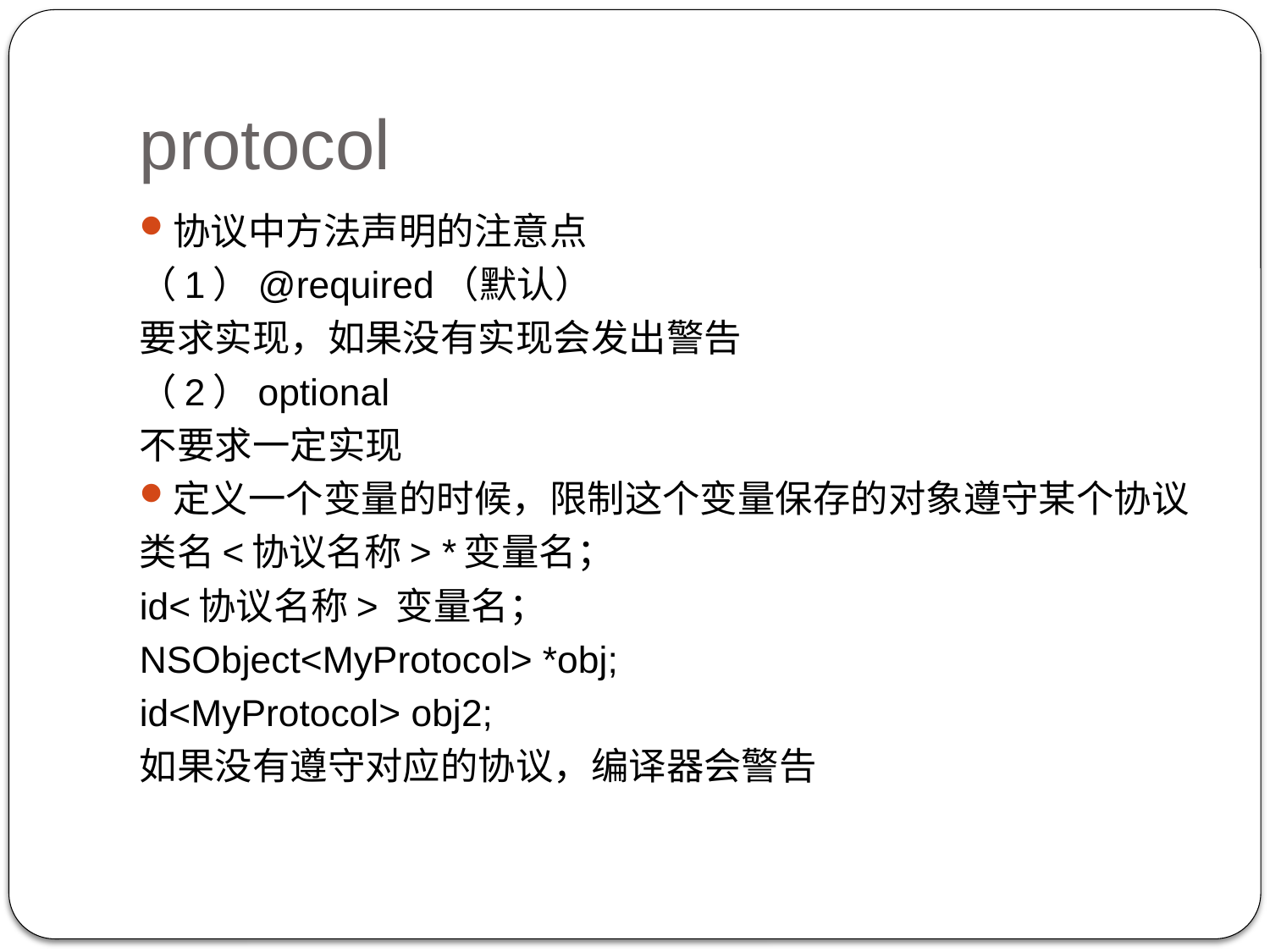

# protocol
协议中方法声明的注意点
（1）@required（默认）
要求实现，如果没有实现会发出警告
（2）optional
不要求一定实现
定义一个变量的时候，限制这个变量保存的对象遵守某个协议
类名<协议名称> *变量名；
id<协议名称> 变量名；
NSObject<MyProtocol> *obj;
id<MyProtocol> obj2;
如果没有遵守对应的协议，编译器会警告